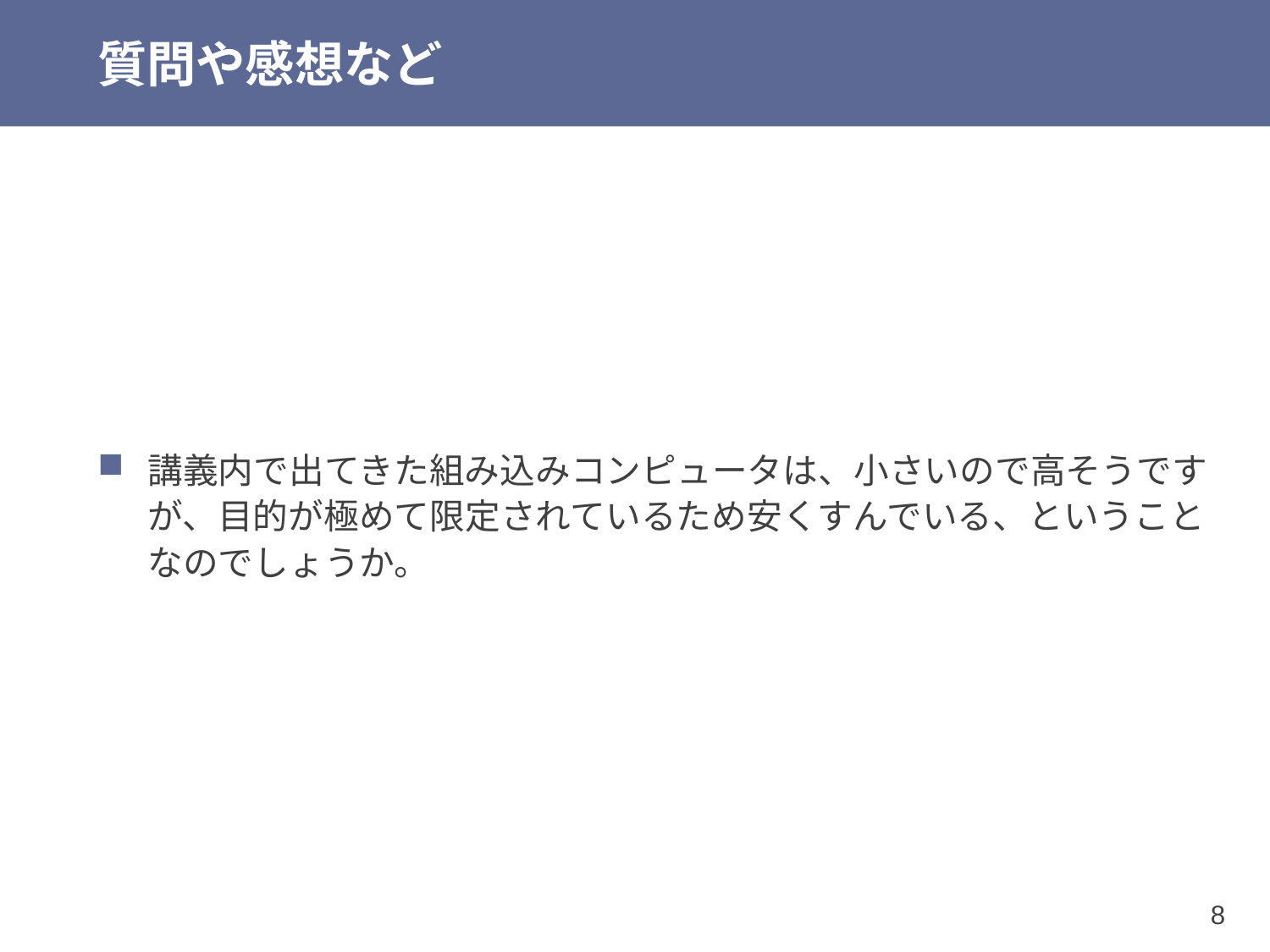

# 質問や感想など
講義内で出てきた組み込みコンピュータは、小さいので高そうですが、目的が極めて限定されているため安くすんでいる、ということなのでしょうか。